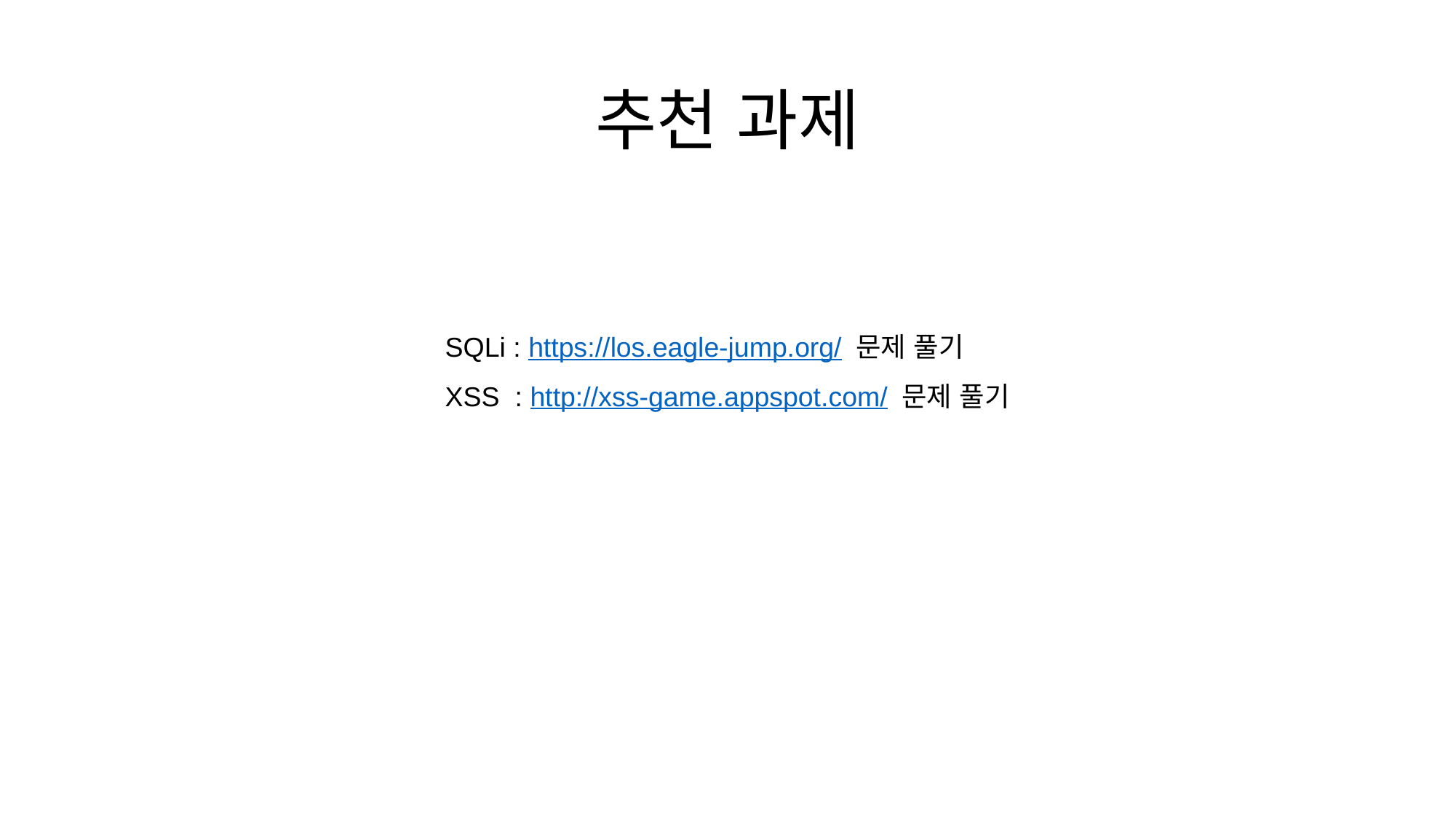

# 추천 과제
SQLi : https://los.eagle-jump.org/ 문제 풀기
XSS  : http://xss-game.appspot.com/ 문제 풀기